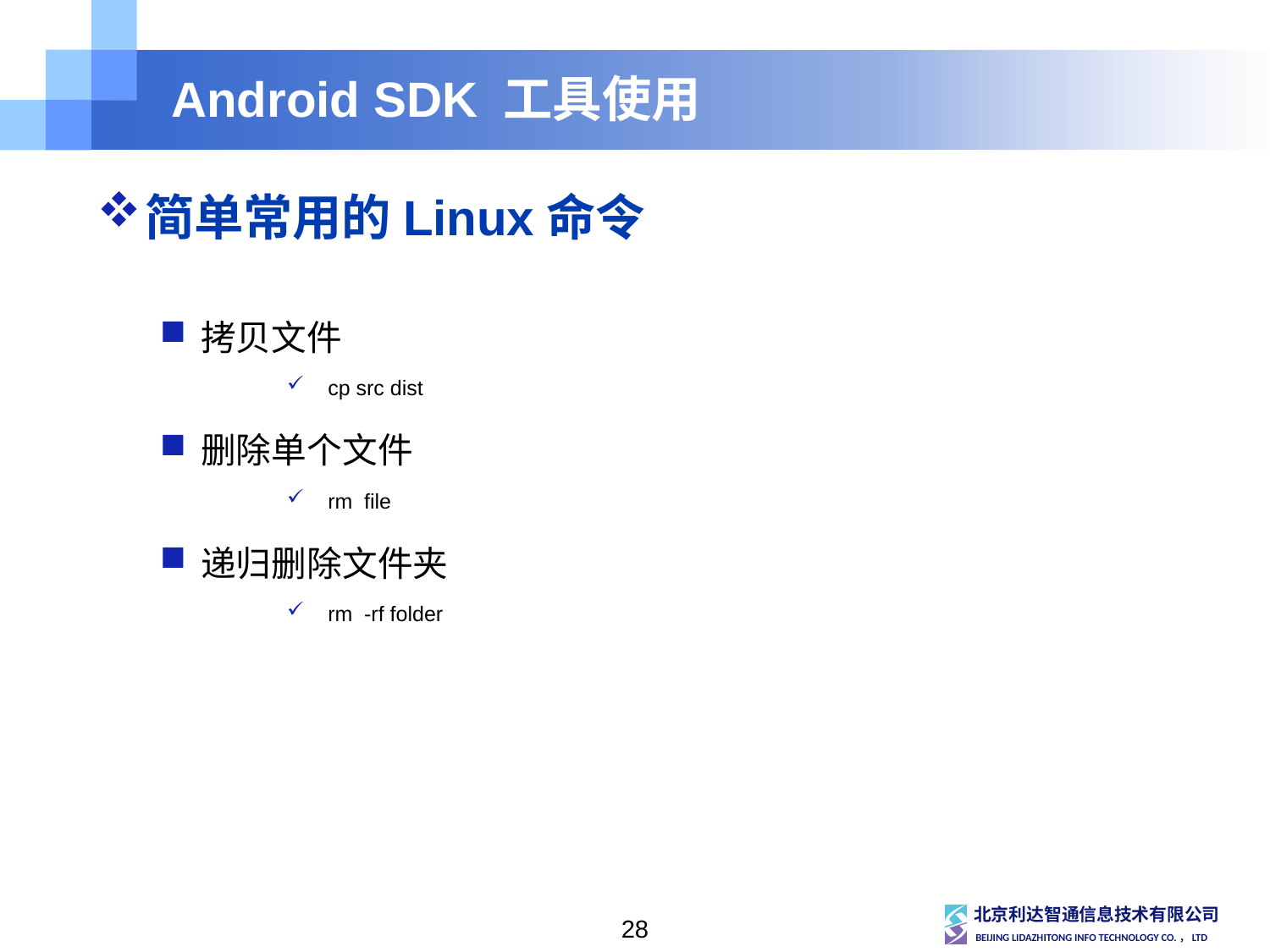

# Android SDK 工具使用
简单常用的Linux命令

拷贝文件
cp src dist
删除单个文件
rm  file
递归删除文件夹
rm  -rf folder
28